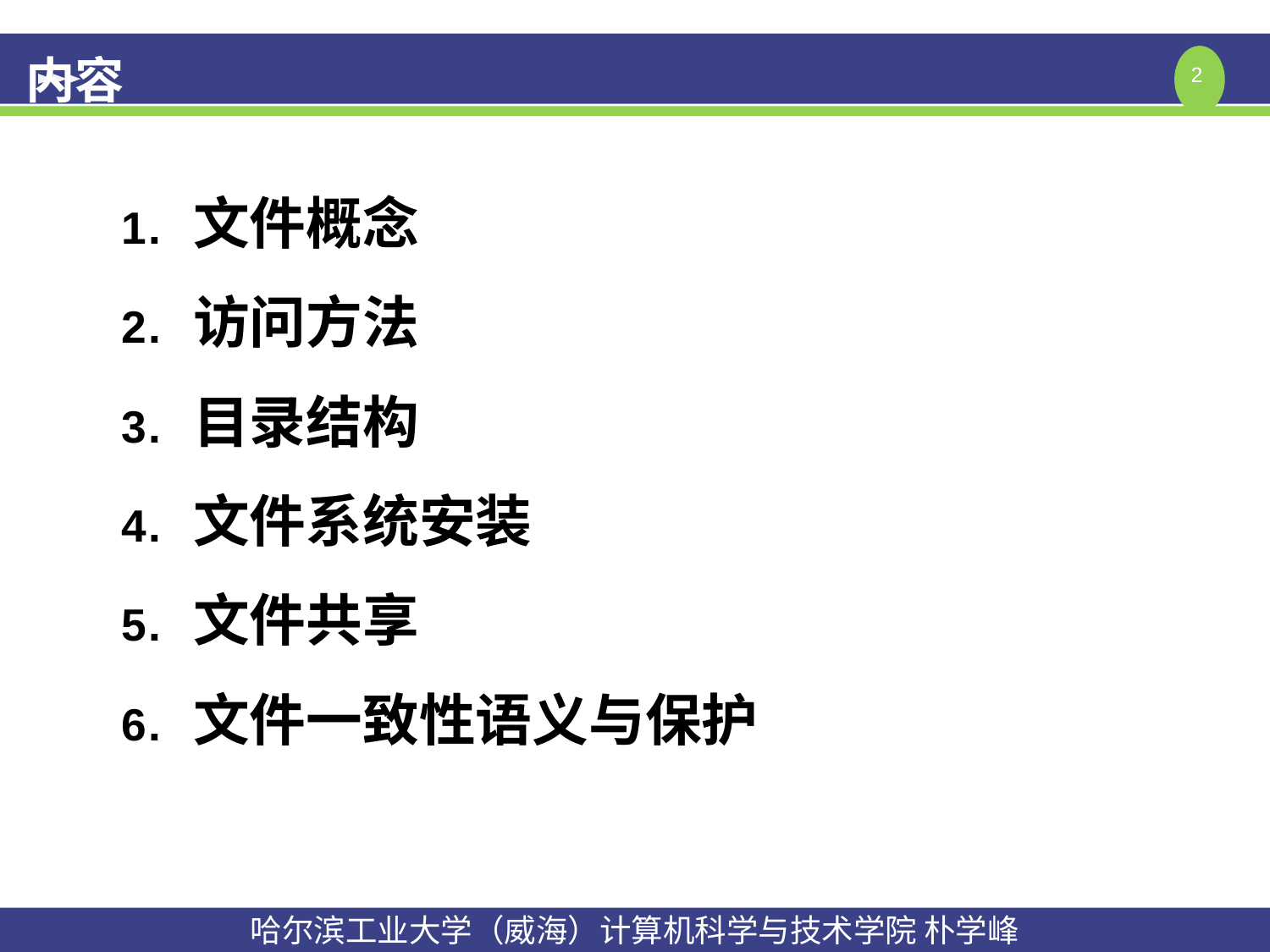

# 内容
文件概念
访问方法
目录结构
文件系统安装
文件共享
文件一致性语义与保护